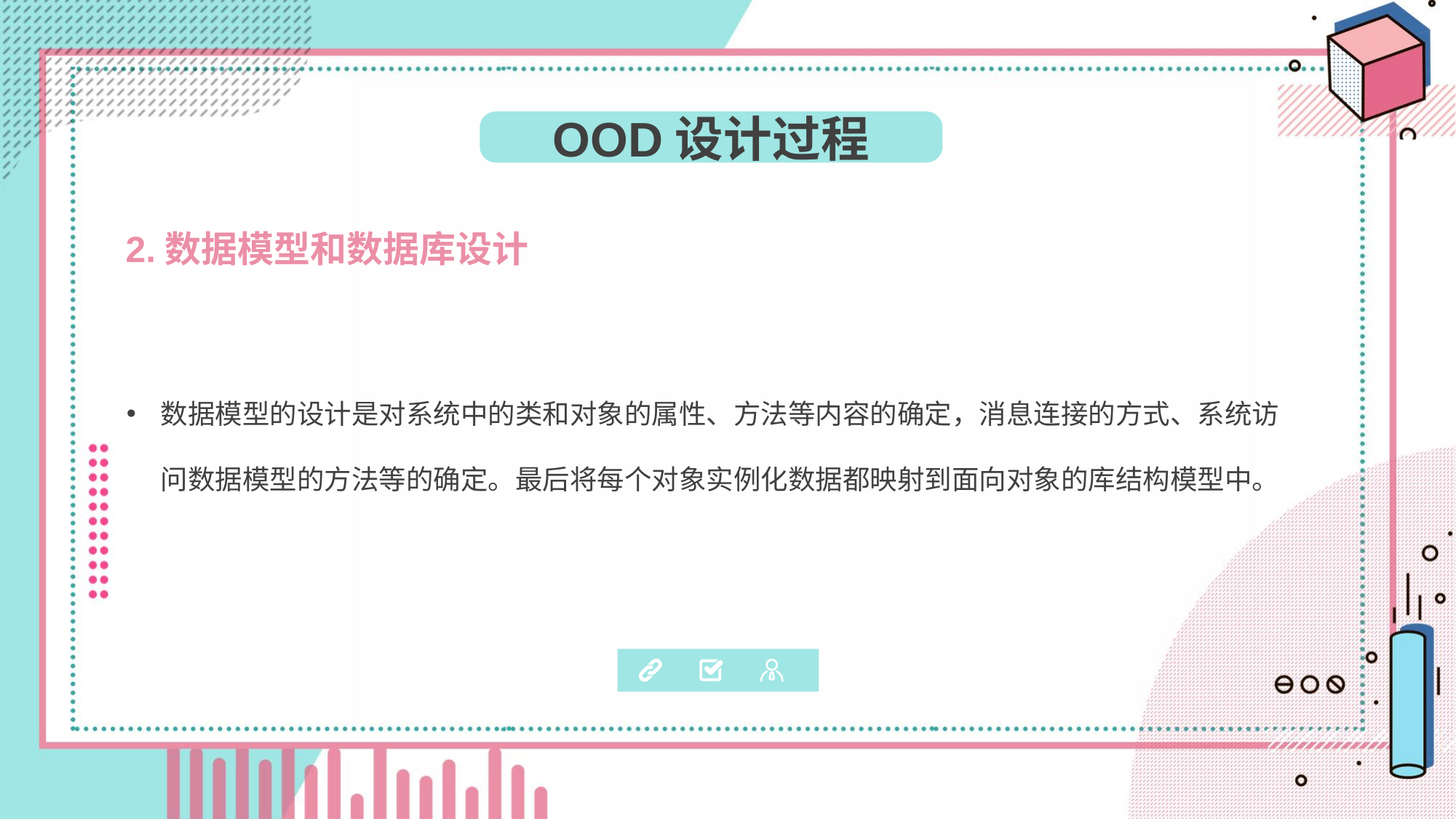

OOD设计过程
2.数据模型和数据库设计
数据模型的设计是对系统中的类和对象的属性、方法等内容的确定，消息连接的方式、系统访问数据模型的方法等的确定。最后将每个对象实例化数据都映射到面向对象的库结构模型中。